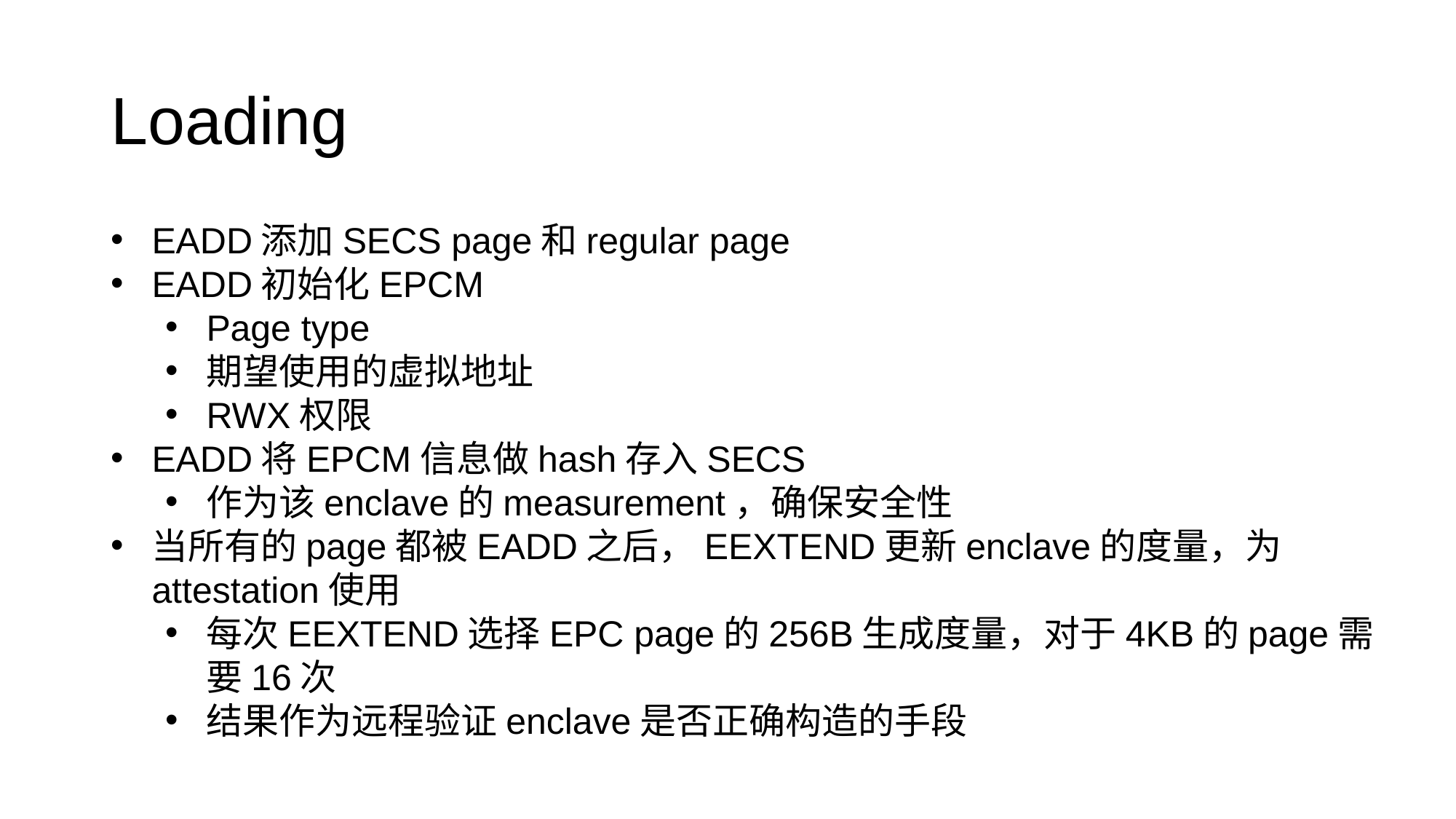

# Loading
EADD添加SECS page和regular page
EADD初始化EPCM
Page type
期望使用的虚拟地址
RWX权限
EADD将EPCM信息做hash存入SECS
作为该enclave的measurement，确保安全性
当所有的page都被EADD之后，EEXTEND更新enclave的度量，为attestation使用
每次EEXTEND选择EPC page的256B生成度量，对于4KB的page需要16次
结果作为远程验证enclave是否正确构造的手段